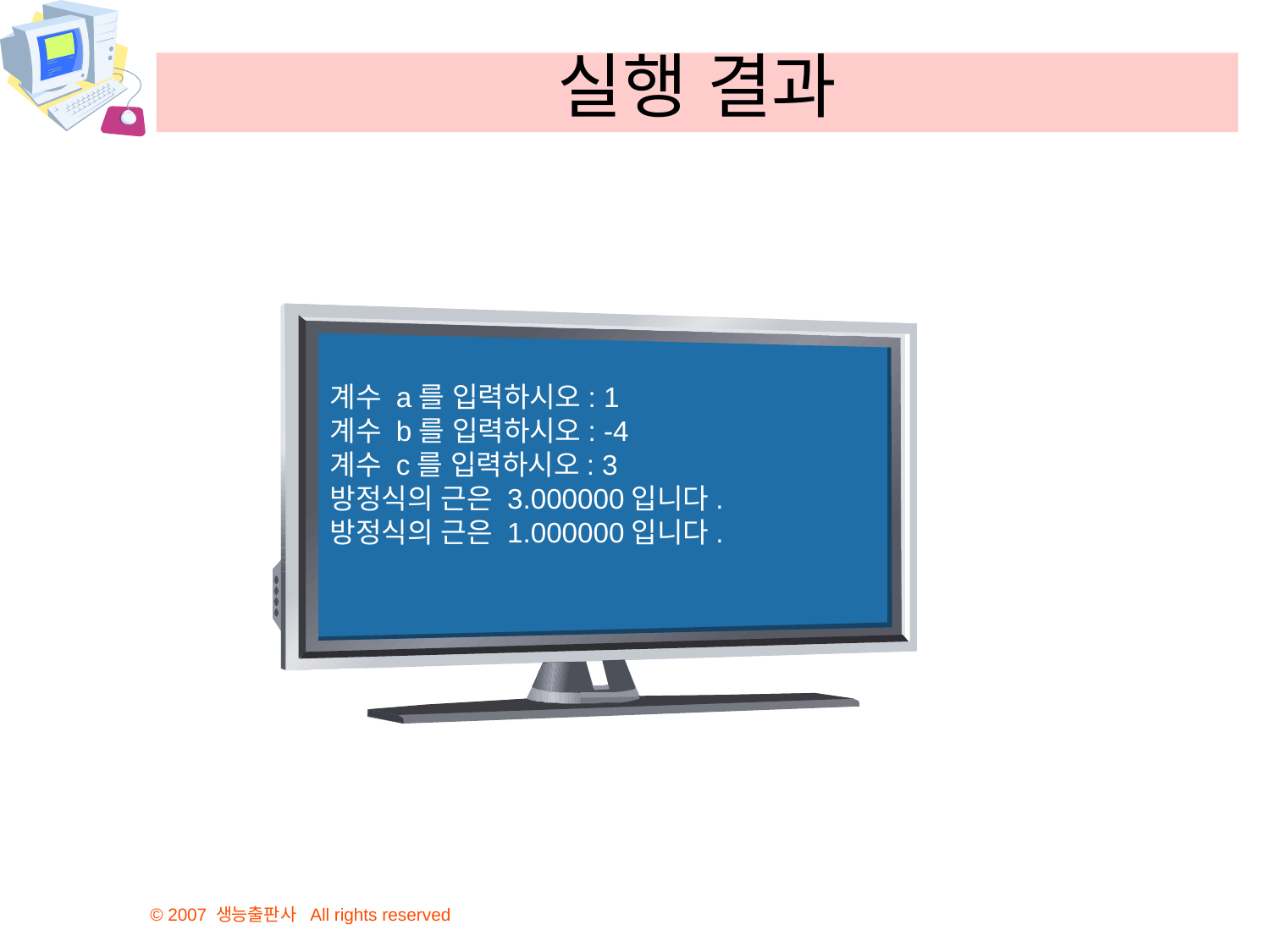

# 실행 결과

계수 a를 입력하시오: 1
계수 b를 입력하시오: -4
계수 c를 입력하시오: 3
방정식의 근은 3.000000입니다.
방정식의 근은 1.000000입니다.